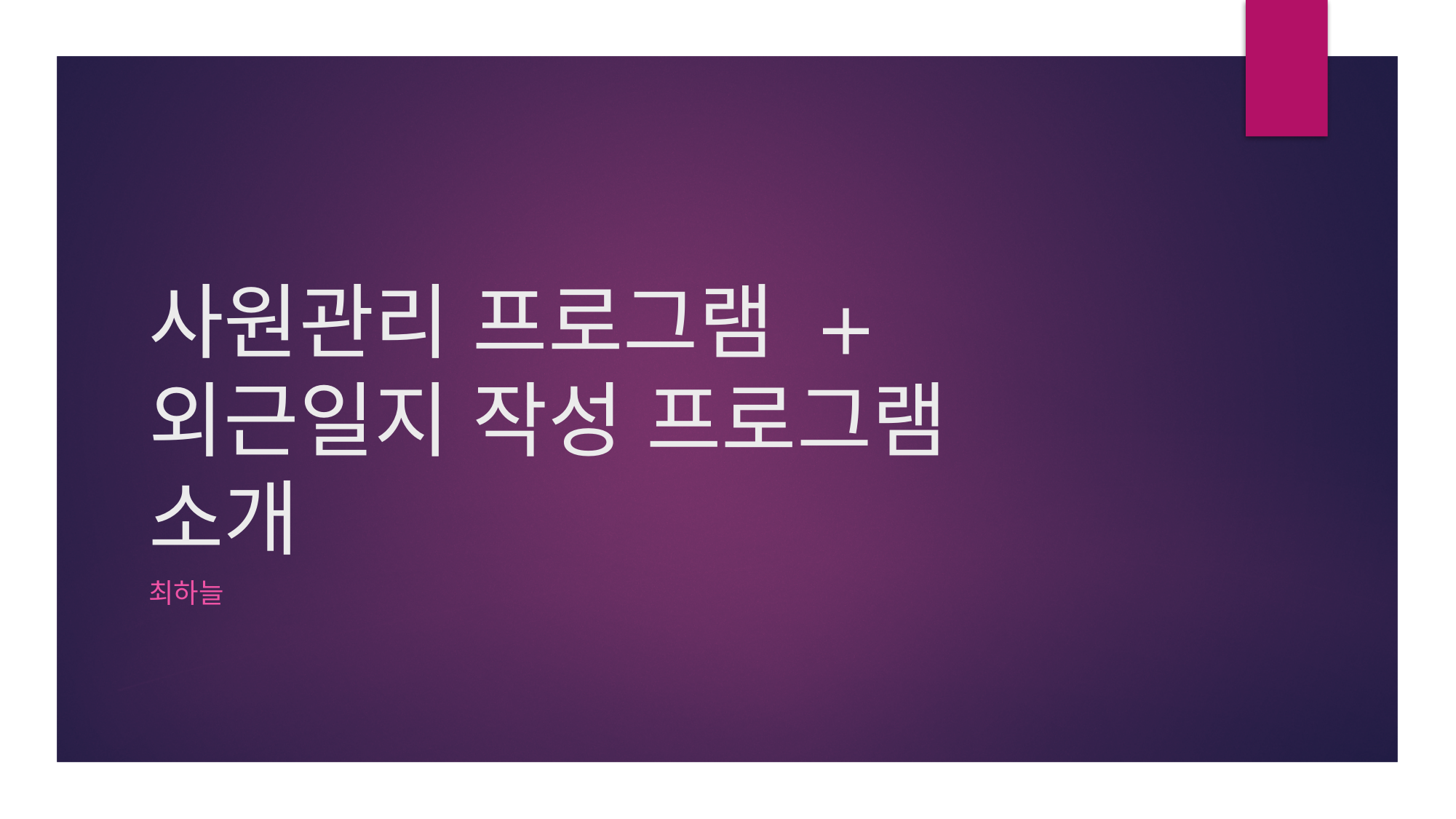

# 사원관리 프로그램 + 외근일지 작성 프로그램 소개
최하늘